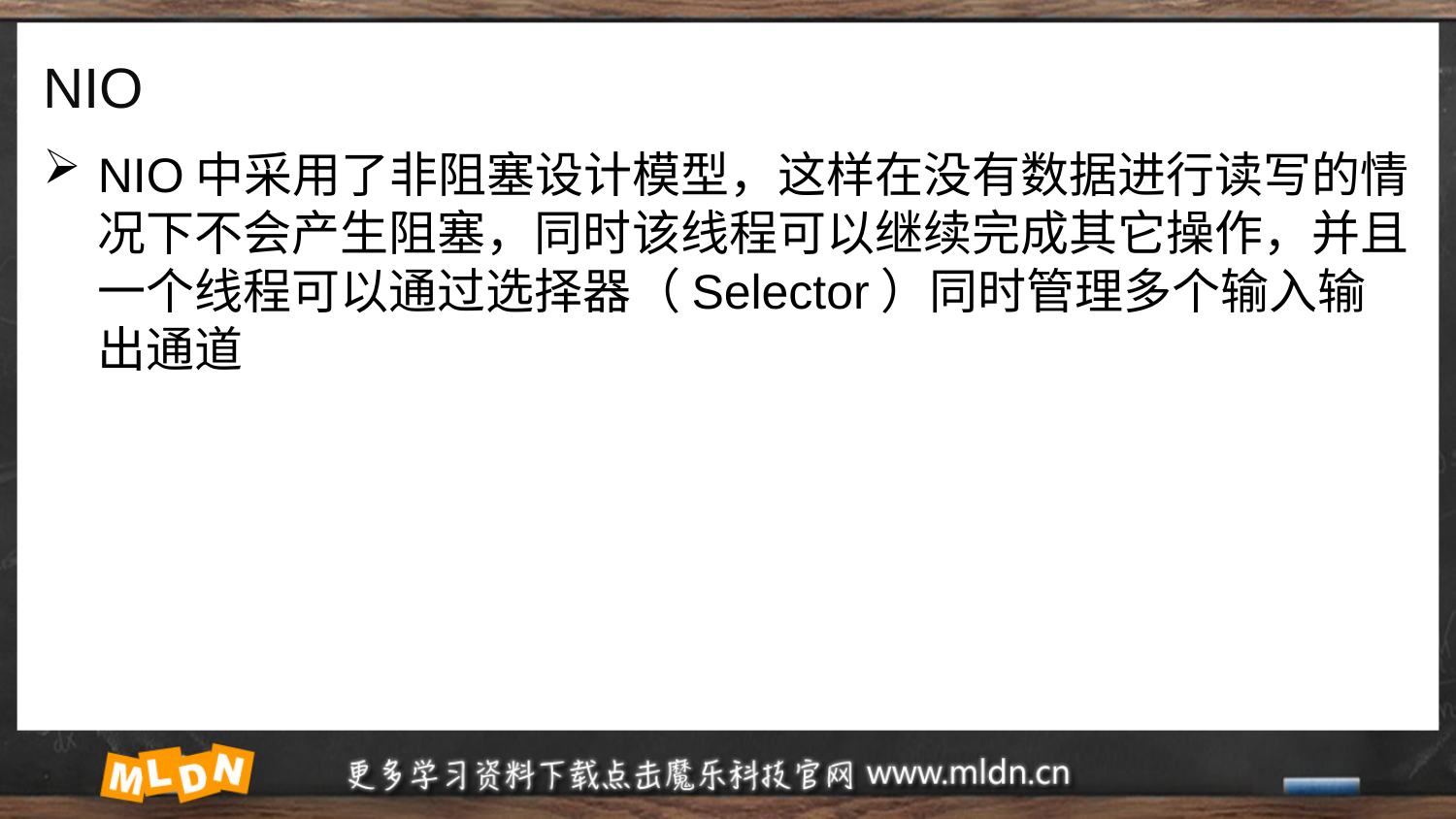

# NIO
NIO中采用了非阻塞设计模型，这样在没有数据进行读写的情况下不会产生阻塞，同时该线程可以继续完成其它操作，并且一个线程可以通过选择器（Selector）同时管理多个输入输出通道